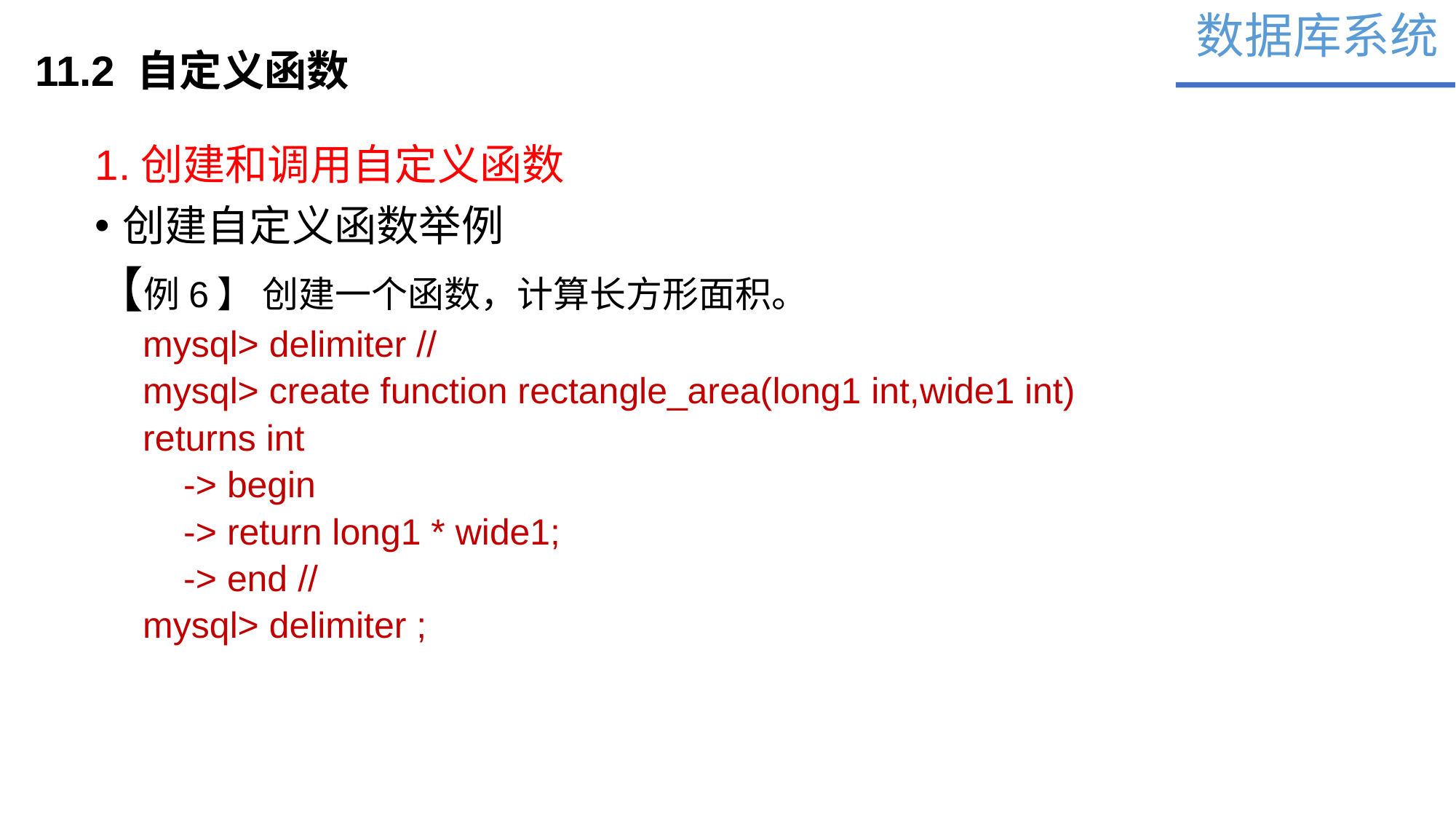

数据库系统
11.2 自定义函数

1.创建和调用自定义函数
创建自定义函数举例
【例6】 创建一个函数，计算长方形面积。
mysql> delimiter //
mysql> create function rectangle_area(long1 int,wide1 int)
returns int
    -> begin
    -> return long1 * wide1;
    -> end //
mysql> delimiter ;